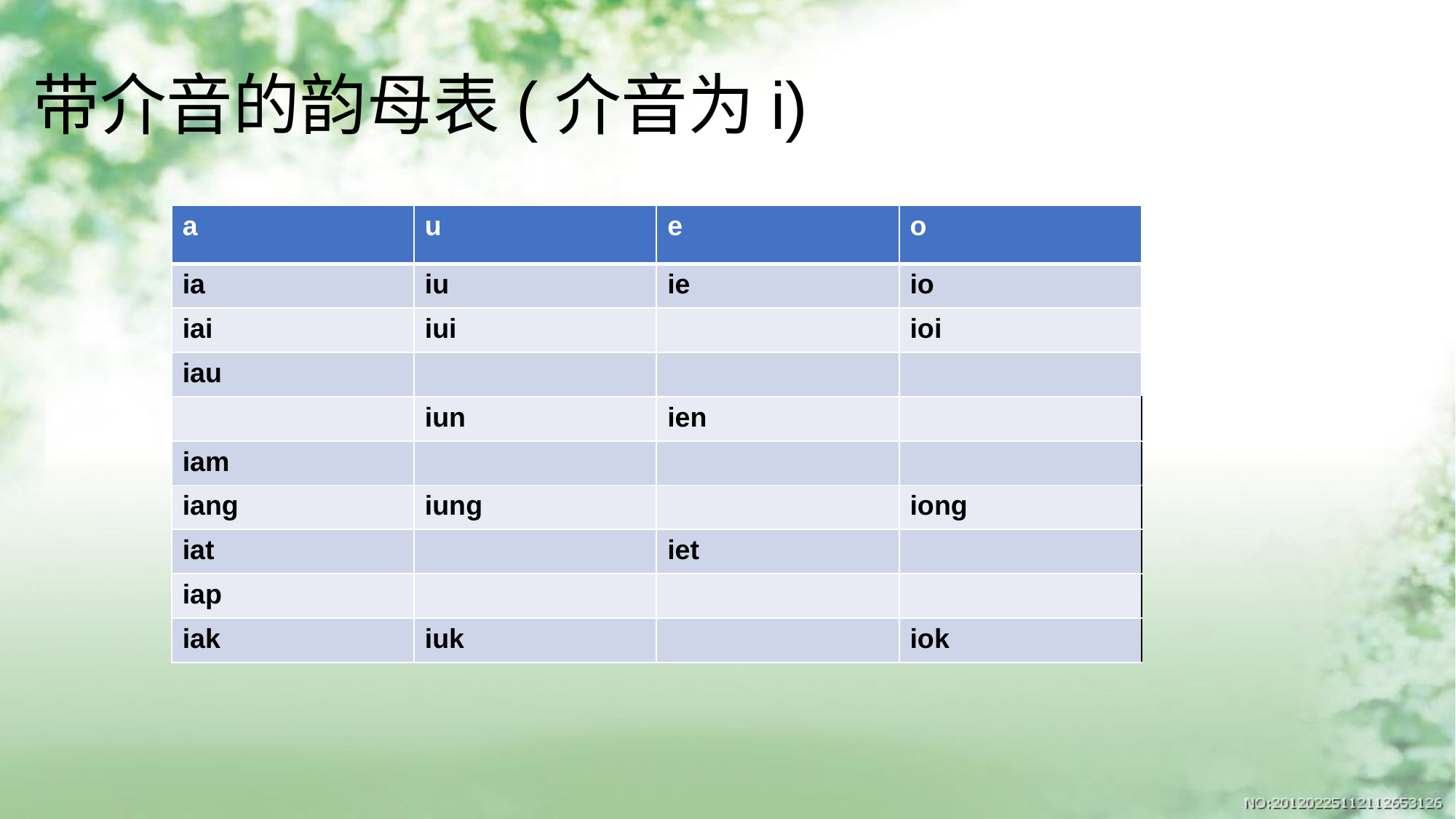

带介音的韵母表(介音为i)
| a | u | e | o |
| --- | --- | --- | --- |
| ia | iu | ie | io |
| iai | iui |  | ioi |
| iau |  |  |  |
|  | iun | ien |  |
| iam |  |  |  |
| iang | iung |  | iong |
| iat |  | iet |  |
| iap |  |  |  |
| iak | iuk |  | iok |